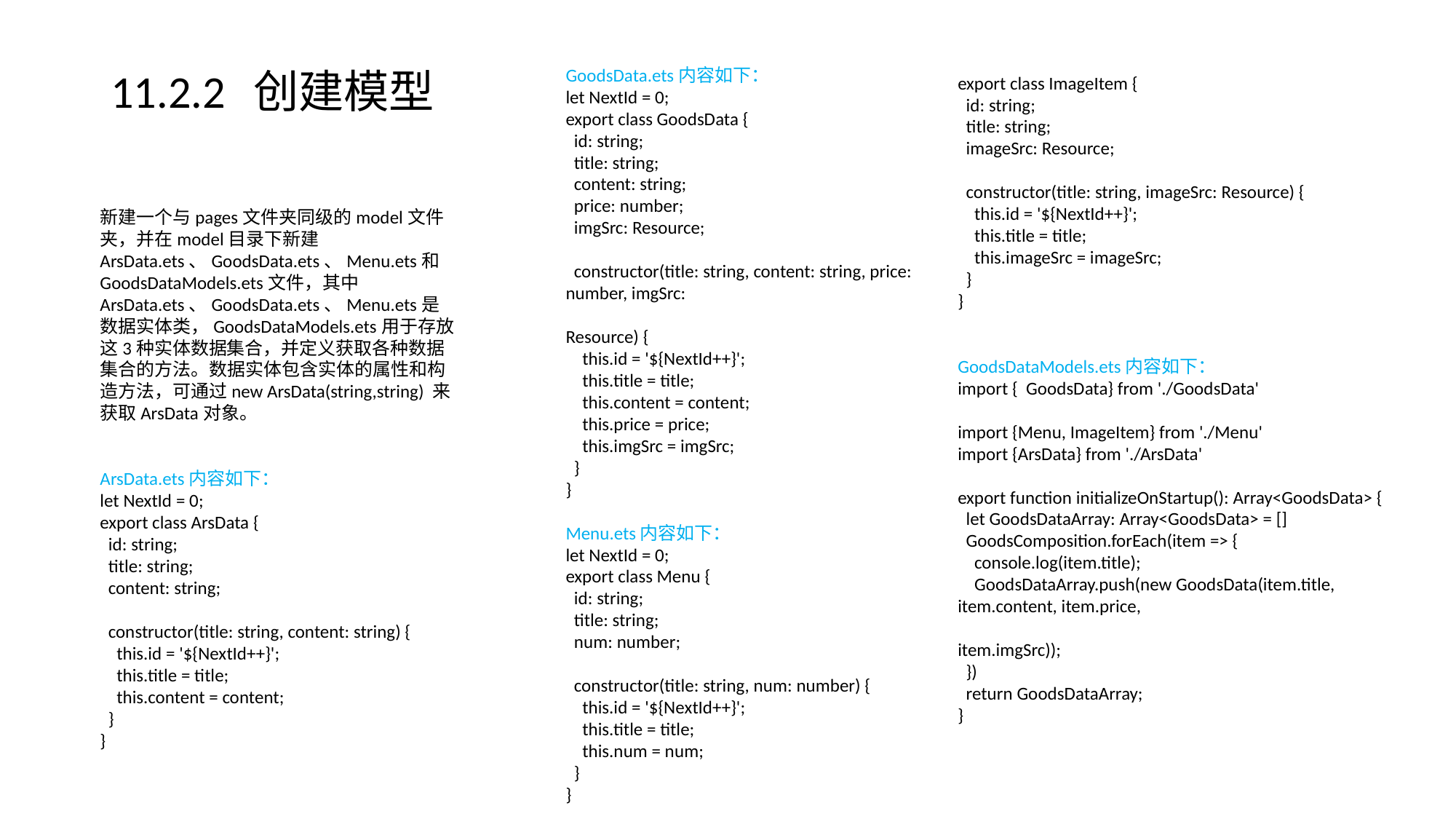

# 11.2.2  创建模型

export class ImageItem {
  id: string;
  title: string;
  imageSrc: Resource;

  constructor(title: string, imageSrc: Resource) {
    this.id = '${NextId++}';
    this.title = title;
    this.imageSrc = imageSrc;
  }
}

GoodsDataModels.ets内容如下：
import {  GoodsData} from './GoodsData'

import {Menu, ImageItem} from './Menu'
import {ArsData} from './ArsData'

export function initializeOnStartup(): Array<GoodsData> {
  let GoodsDataArray: Array<GoodsData> = []
  GoodsComposition.forEach(item => {
    console.log(item.title);
    GoodsDataArray.push(new GoodsData(item.title, item.content, item.price,

item.imgSrc));
  })
  return GoodsDataArray;
}

GoodsData.ets内容如下：
let NextId = 0;
export class GoodsData {
  id: string;
  title: string;
  content: string;
  price: number;
  imgSrc: Resource;

  constructor(title: string, content: string, price: number, imgSrc:

Resource) {
    this.id = '${NextId++}';
    this.title = title;
    this.content = content;
    this.price = price;
    this.imgSrc = imgSrc;
  }
}

Menu.ets内容如下：
let NextId = 0;
export class Menu {
  id: string;
  title: string;
  num: number;

  constructor(title: string, num: number) {
    this.id = '${NextId++}';
    this.title = title;
    this.num = num;
  }
}

新建一个与pages文件夹同级的model文件夹，并在model目录下新建ArsData.ets、GoodsData.ets、Menu.ets和GoodsDataModels.ets文件，其中ArsData.ets、GoodsData.ets、Menu.ets是数据实体类，GoodsDataModels.ets用于存放这3种实体数据集合，并定义获取各种数据集合的方法。数据实体包含实体的属性和构造方法，可通过new ArsData(string,string) 来获取ArsData对象。

ArsData.ets内容如下：
let NextId = 0;
export class ArsData {
  id: string;
  title: string;
  content: string;

  constructor(title: string, content: string) {
    this.id = '${NextId++}';
    this.title = title;
    this.content = content;
  }
}